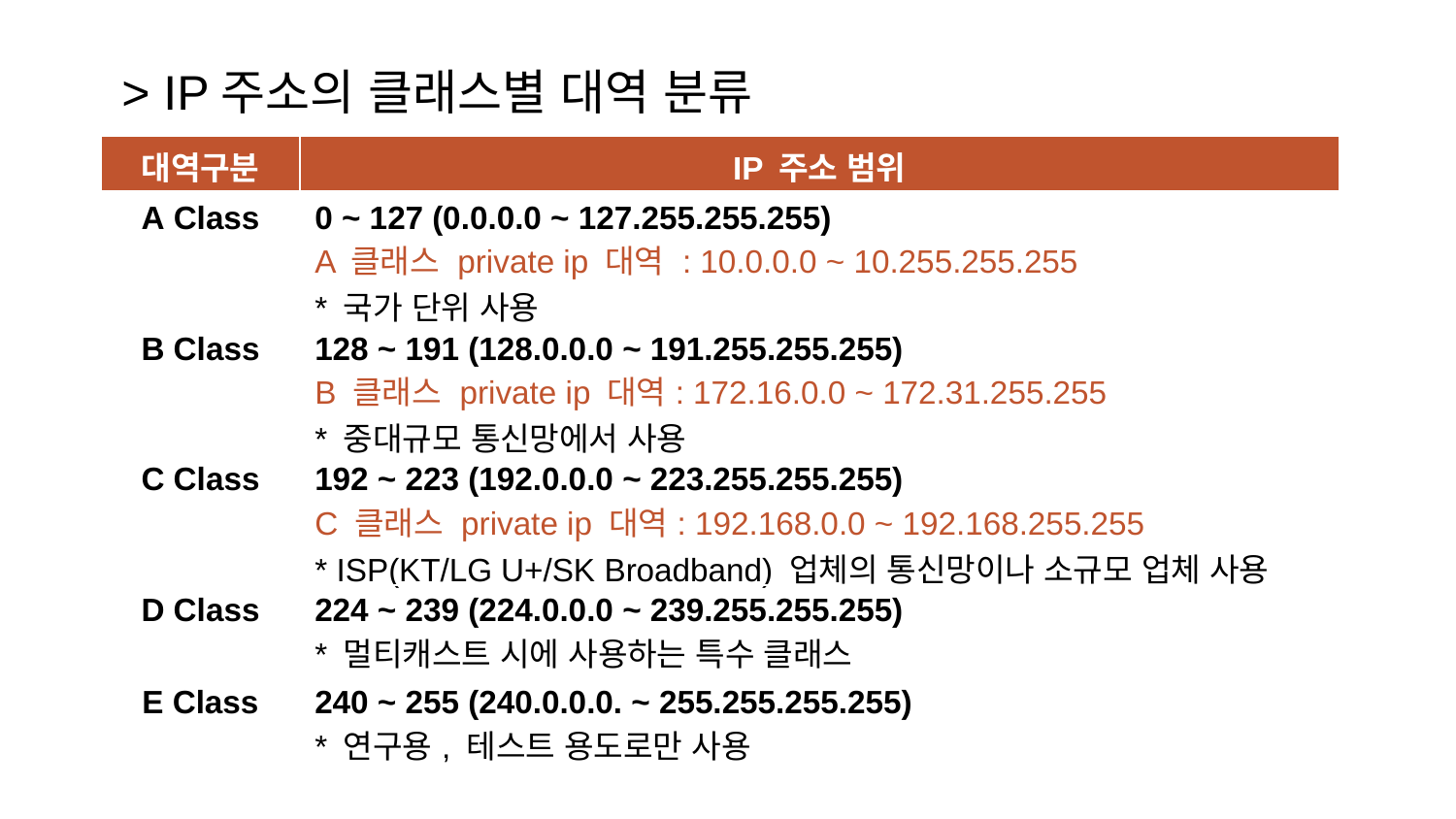

> IP주소의 클래스별 대역 분류
| 대역구분 | IP 주소 범위 |
| --- | --- |
| A Class | 0 ~ 127 (0.0.0.0 ~ 127.255.255.255) A 클래스 private ip 대역 : 10.0.0.0 ~ 10.255.255.255 \* 국가 단위 사용 |
| B Class | 128 ~ 191 (128.0.0.0 ~ 191.255.255.255) B 클래스 private ip 대역: 172.16.0.0 ~ 172.31.255.255 \* 중대규모 통신망에서 사용 |
| C Class | 192 ~ 223 (192.0.0.0 ~ 223.255.255.255) C 클래스 private ip 대역: 192.168.0.0 ~ 192.168.255.255 \* ISP(KT/LG U+/SK Broadband) 업체의 통신망이나 소규모 업체 사용 |
| D Class | 224 ~ 239 (224.0.0.0 ~ 239.255.255.255) \* 멀티캐스트 시에 사용하는 특수 클래스 |
| E Class | 240 ~ 255 (240.0.0.0. ~ 255.255.255.255) \* 연구용, 테스트 용도로만 사용 |